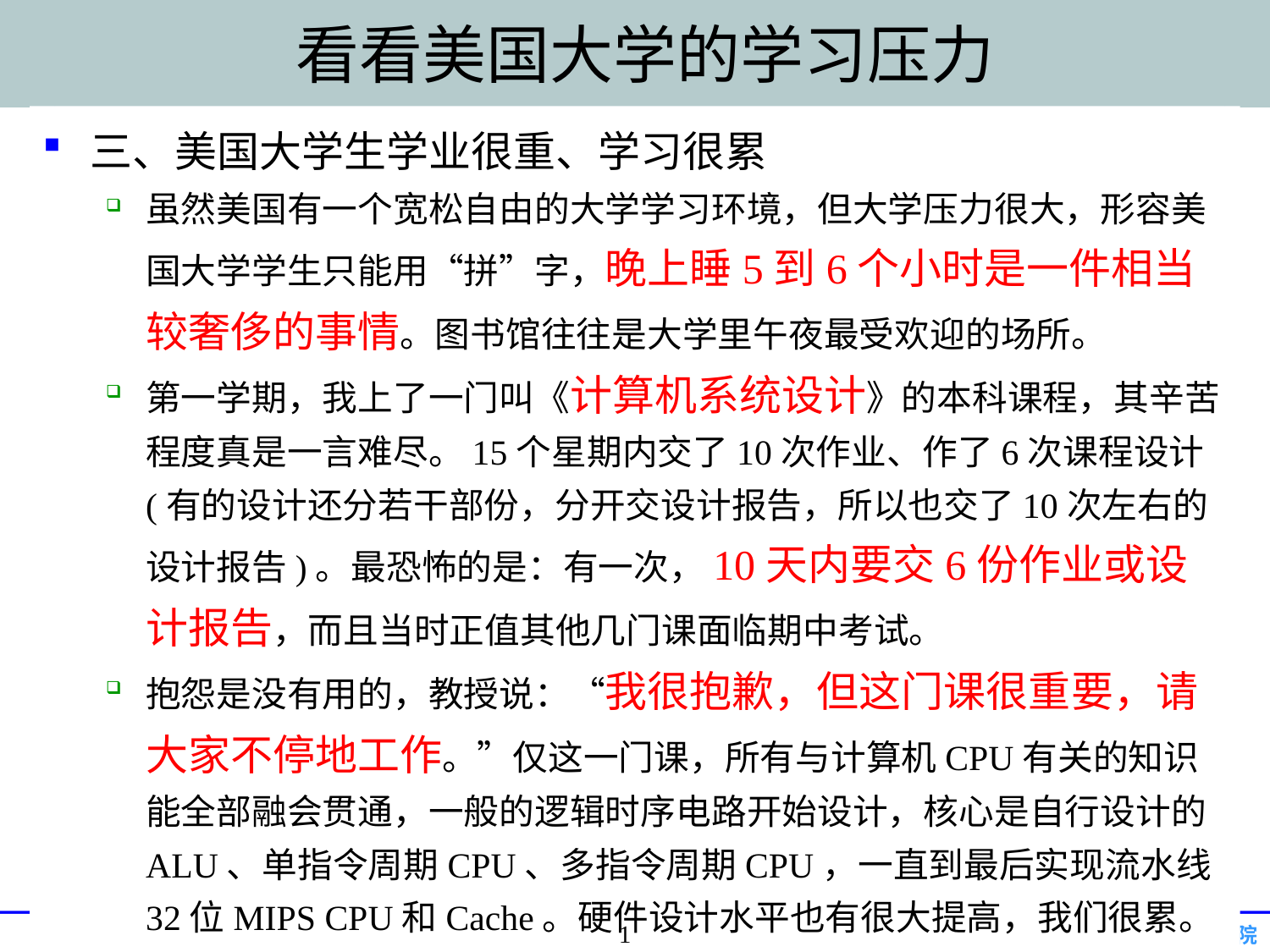

# 看看美国大学的学习压力
三、美国大学生学业很重、学习很累
虽然美国有一个宽松自由的大学学习环境，但大学压力很大，形容美国大学学生只能用“拼”字，晚上睡5到6个小时是一件相当较奢侈的事情。图书馆往往是大学里午夜最受欢迎的场所。
第一学期，我上了一门叫《计算机系统设计》的本科课程，其辛苦程度真是一言难尽。15个星期内交了10次作业、作了6次课程设计(有的设计还分若干部份，分开交设计报告，所以也交了10次左右的设计报告)。最恐怖的是：有一次，10天内要交6份作业或设计报告，而且当时正值其他几门课面临期中考试。
抱怨是没有用的，教授说：“我很抱歉，但这门课很重要，请大家不停地工作。”仅这一门课，所有与计算机CPU有关的知识能全部融会贯通，一般的逻辑时序电路开始设计，核心是自行设计的ALU、单指令周期CPU、多指令周期CPU，一直到最后实现流水线32位MIPS CPU和Cache。硬件设计水平也有很大提高，我们很累。
1